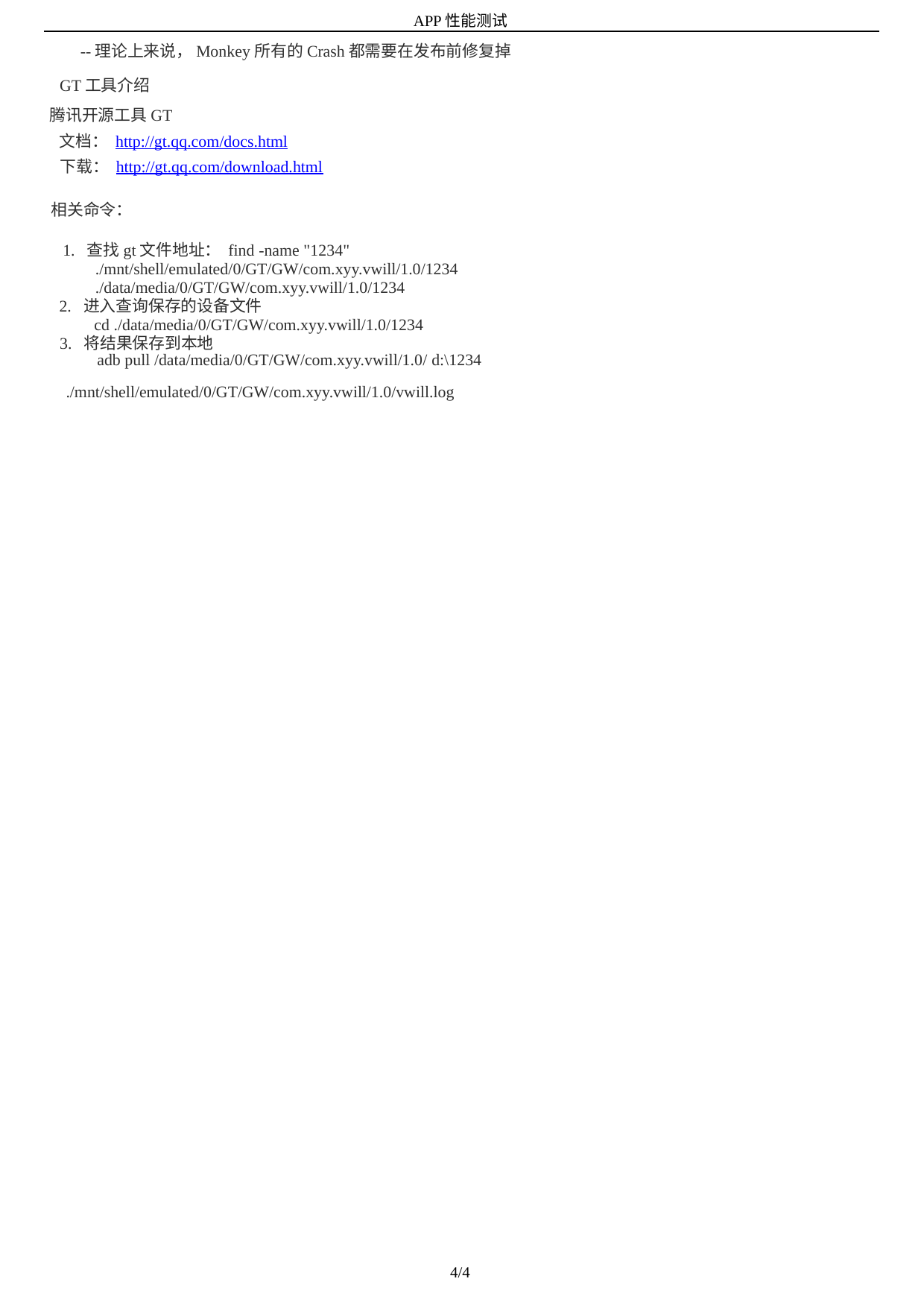

APP性能测试

--理论上来说，Monkey所有的Crash都需要在发布前修复掉
GT⼯具介绍
腾讯开源⼯具GT
⽂档： http://gt.qq.com/docs.html
下载： http://gt.qq.com/download.html
相关命令：
1.  查找gt⽂件地址： find -name "1234"
./mnt/shell/emulated/0/GT/GW/com.xyy.vwill/1.0/1234
./data/media/0/GT/GW/com.xyy.vwill/1.0/1234
2.  进⼊查询保存的设备⽂件
cd ./data/media/0/GT/GW/com.xyy.vwill/1.0/1234
3.  将结果保存到本地
	adb pull /data/media/0/GT/GW/com.xyy.vwill/1.0/ d:\1234
./mnt/shell/emulated/0/GT/GW/com.xyy.vwill/1.0/vwill.log
4/4